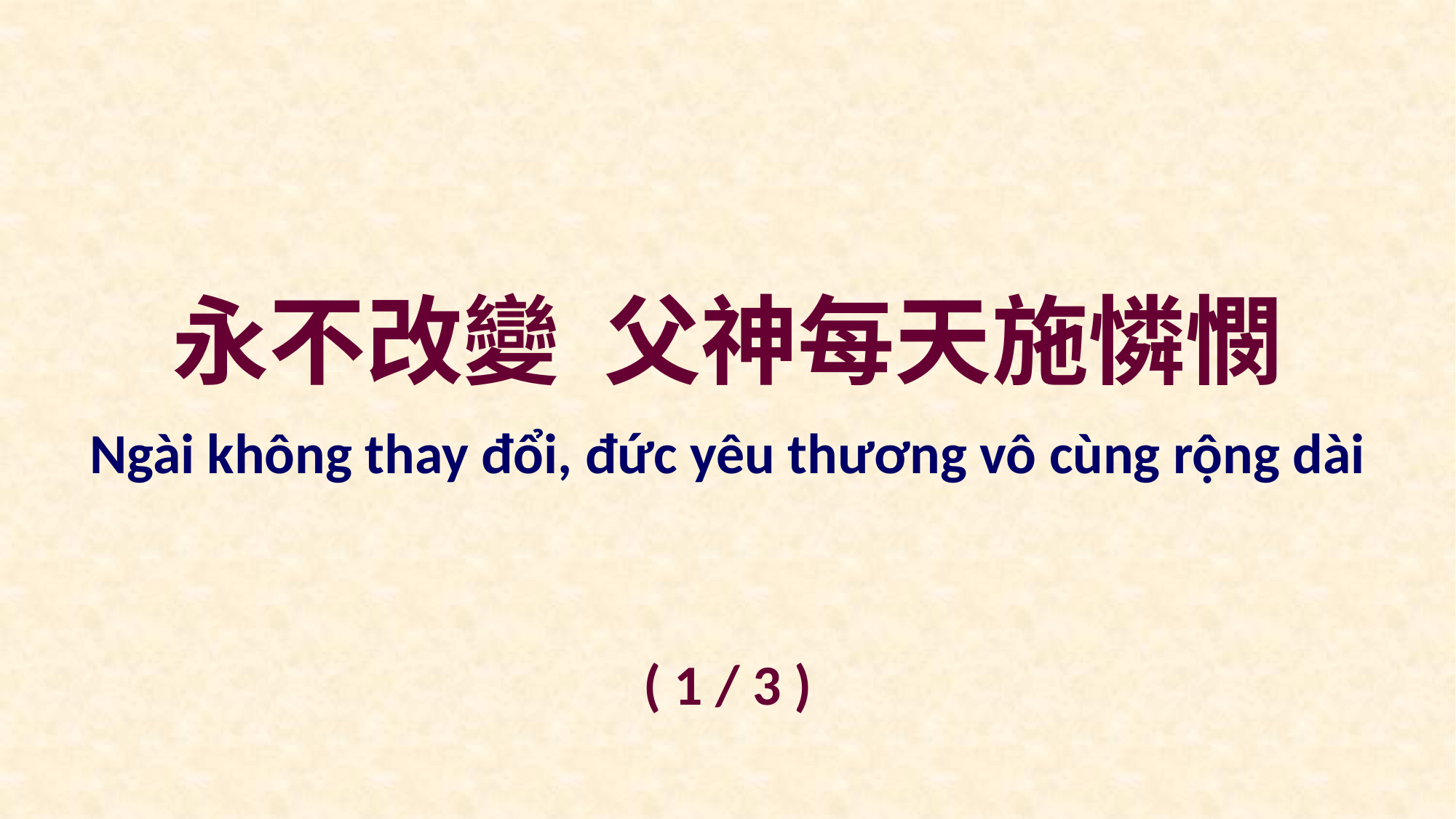

永不改變  父神每天施憐憫
Ngài không thay đổi, đức yêu thương vô cùng rộng dài
( 1 / 3 )